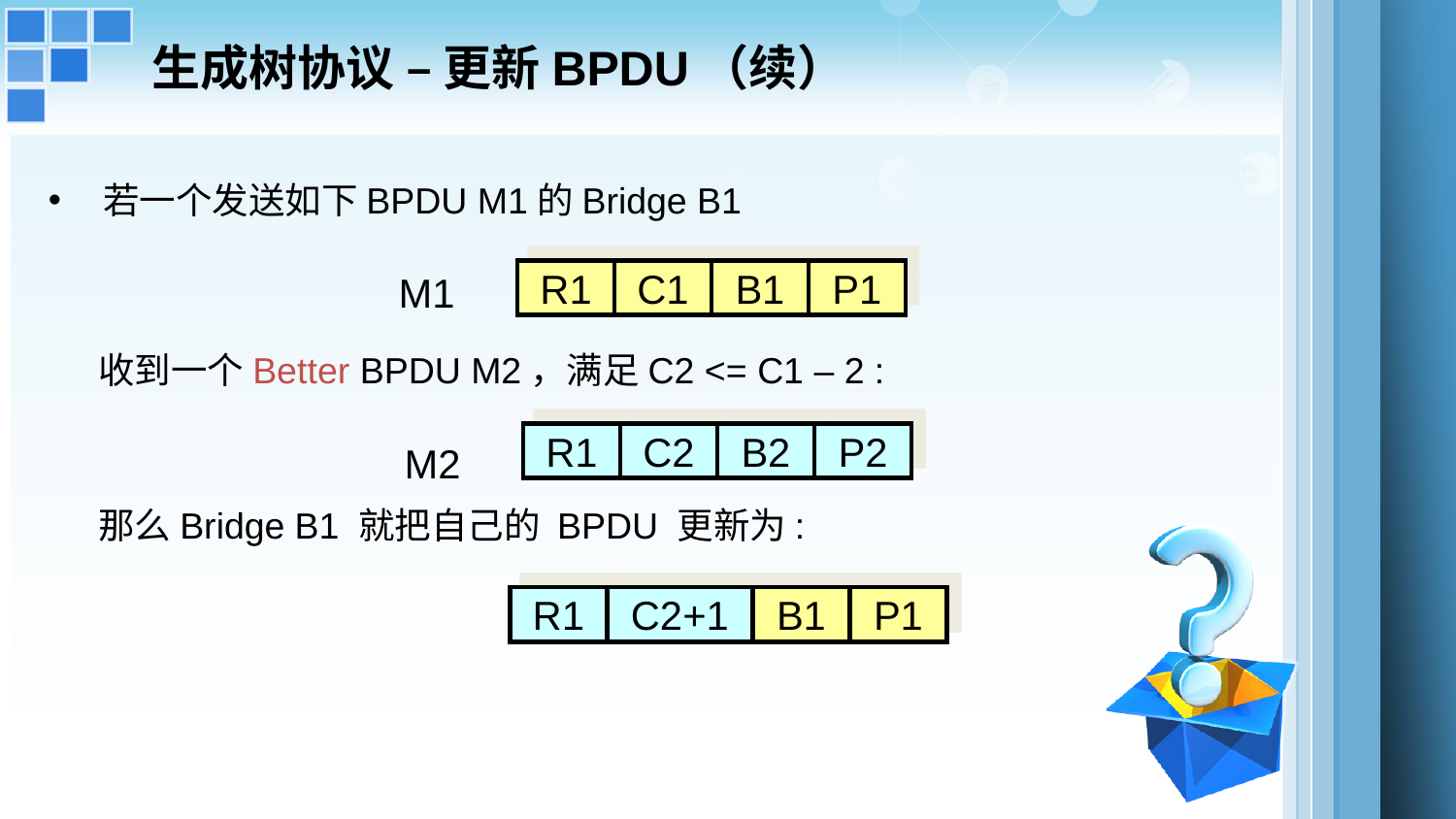

# 生成树协议 – 更新BPDU（续）
若一个发送如下BPDU M1的Bridge B1
M1
R1
C1
B1
P1
     收到一个Better BPDU M2，满足C2 <= C1 – 2 :
R1
C2
B2
P2
M2
     那么Bridge B1 就把自己的 BPDU 更新为:
R1
C2+1
B1
P1